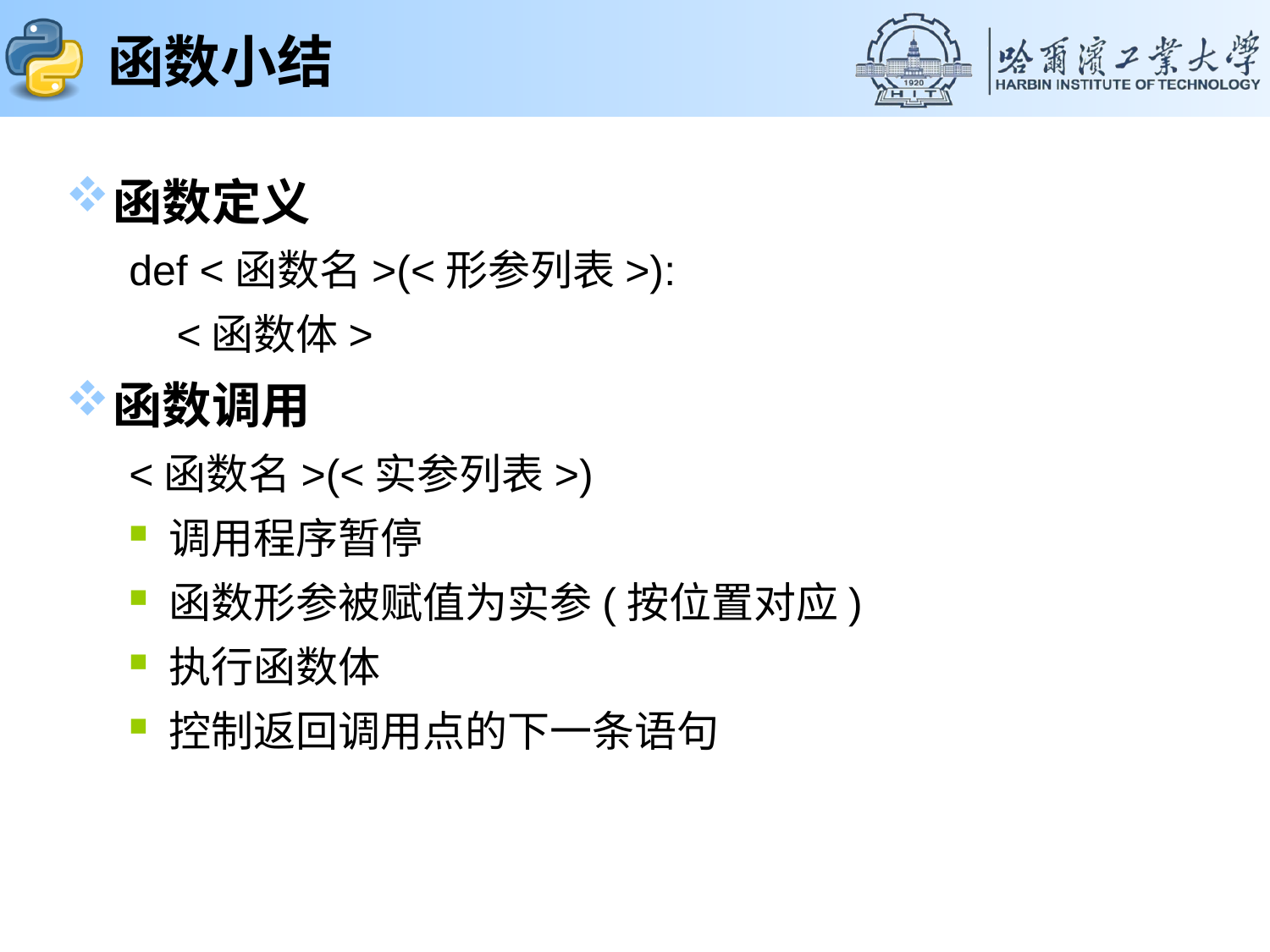

# 函数小结
函数定义
def <函数名>(<形参列表>):
    <函数体>
函数调用
<函数名>(<实参列表>)
调用程序暂停
函数形参被赋值为实参(按位置对应)
执行函数体
控制返回调用点的下一条语句